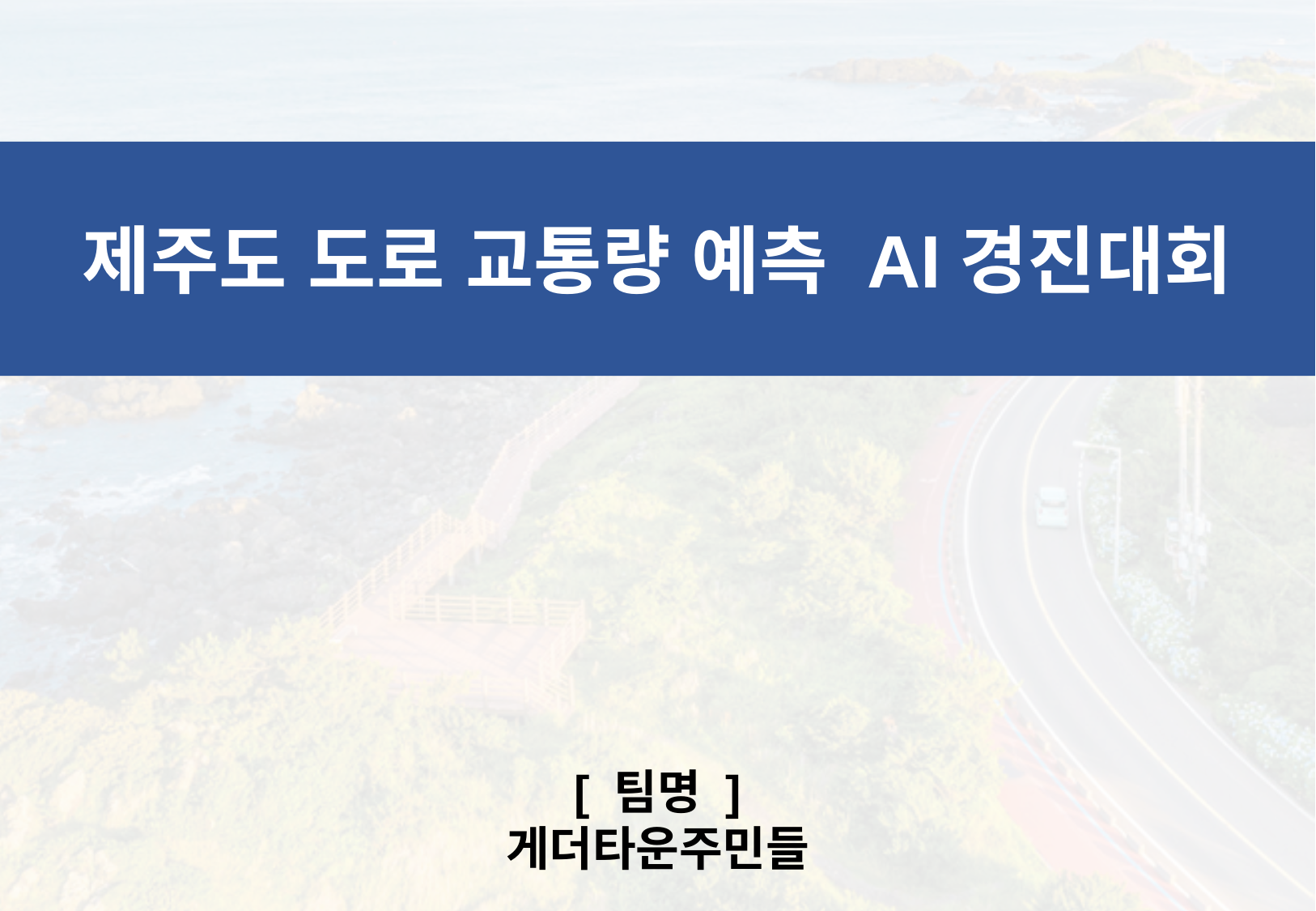

제주도 도로 교통량 예측 AI경진대회
[ 팀명 ]
게더타운주민들